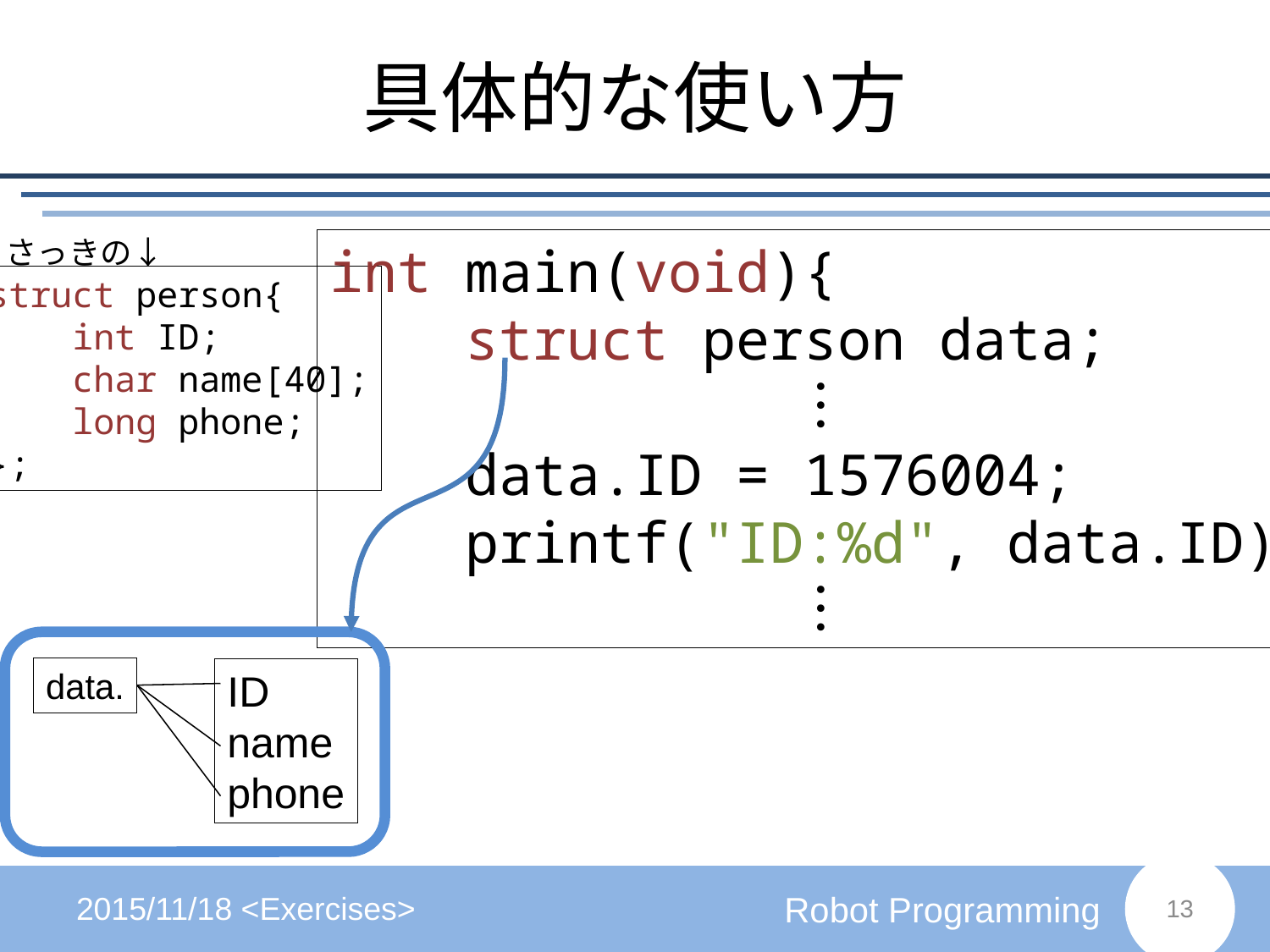

# 具体的な使い方
さっきの↓
int main(void){
    struct person data;
︙
    data.ID = 1576004;
    printf("ID:%d", data.ID);
︙
struct person{
    int ID;
    char name[40];
    long phone;
};

data.
ID
name
phone
2015/11/18 <Exercises>
13